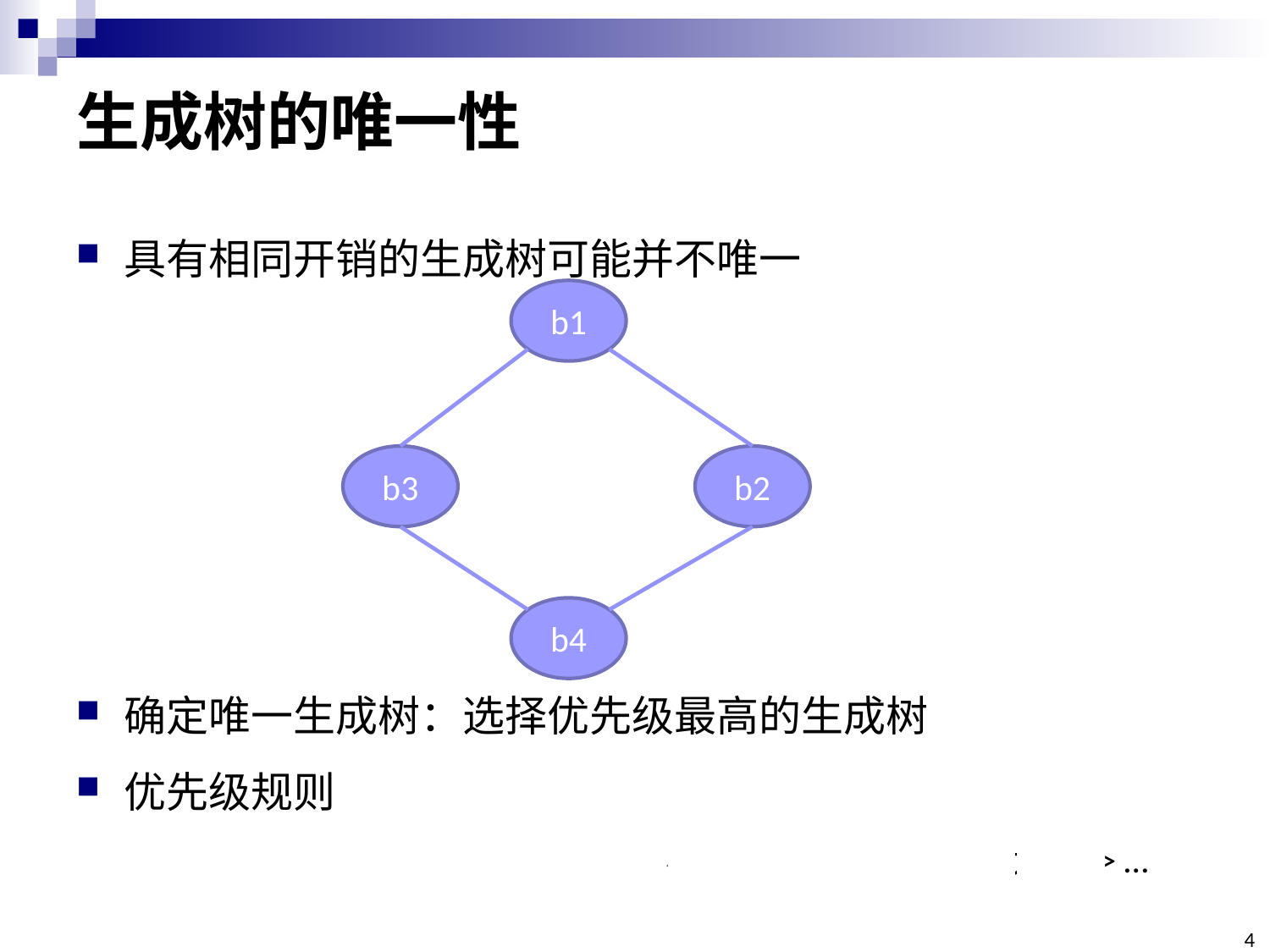

# 生成树的唯一性
具有相同开销的生成树可能并不唯一

确定唯一生成树：选择优先级最高的生成树
优先级规则
路径开销 > 所连接的节点ID大小 > 所连接的端口ID大小 > …
b1
b3
b2
b4

4